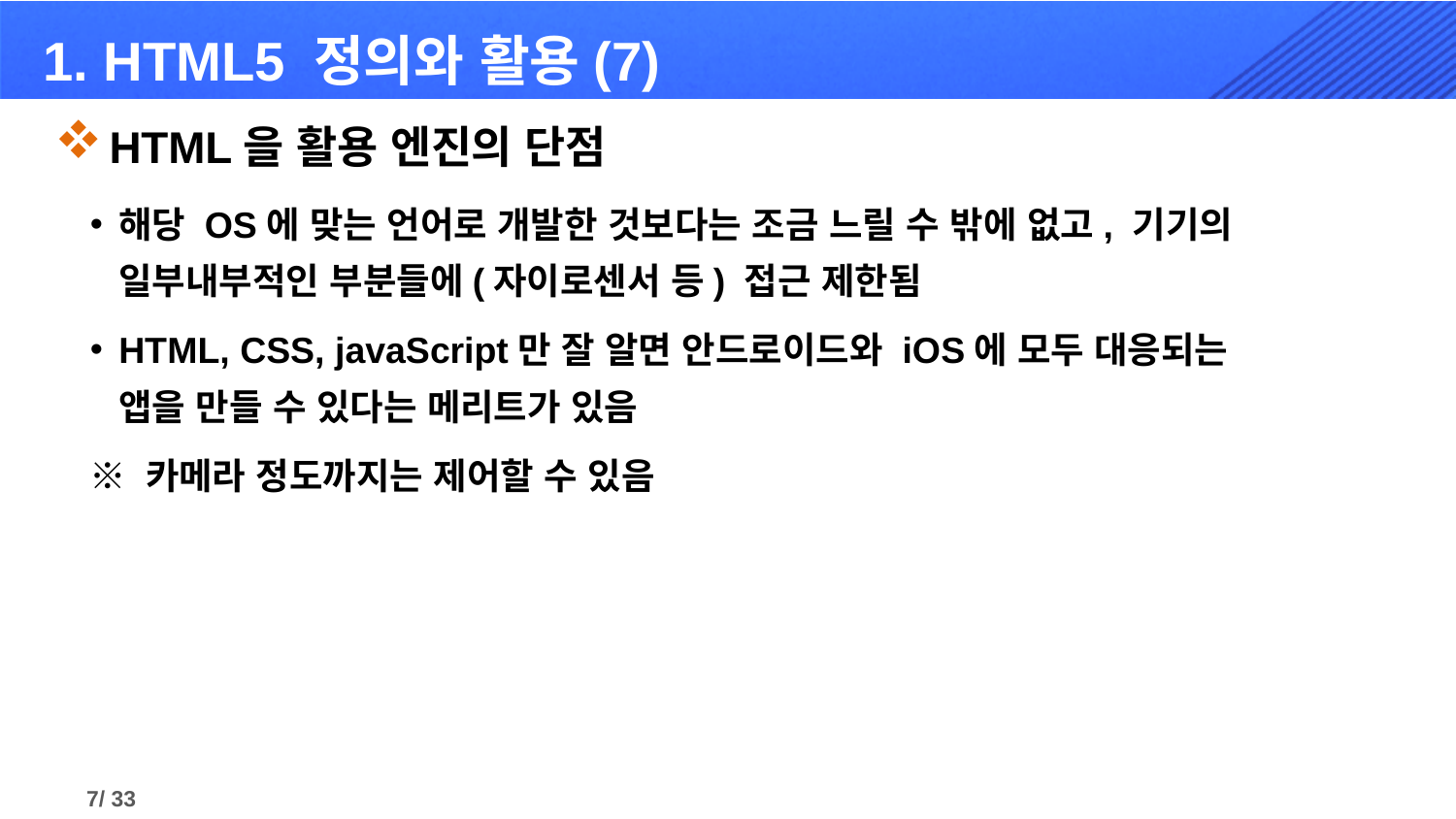

# 1. HTML5 정의와 활용(7)
HTML을 활용 엔진의 단점
해당 OS에 맞는 언어로 개발한 것보다는 조금 느릴 수 밖에 없고, 기기의 일부내부적인 부분들에(자이로센서 등) 접근 제한됨
HTML, CSS, javaScript만 잘 알면 안드로이드와 iOS에 모두 대응되는 앱을 만들 수 있다는 메리트가 있음
※ 카메라 정도까지는 제어할 수 있음